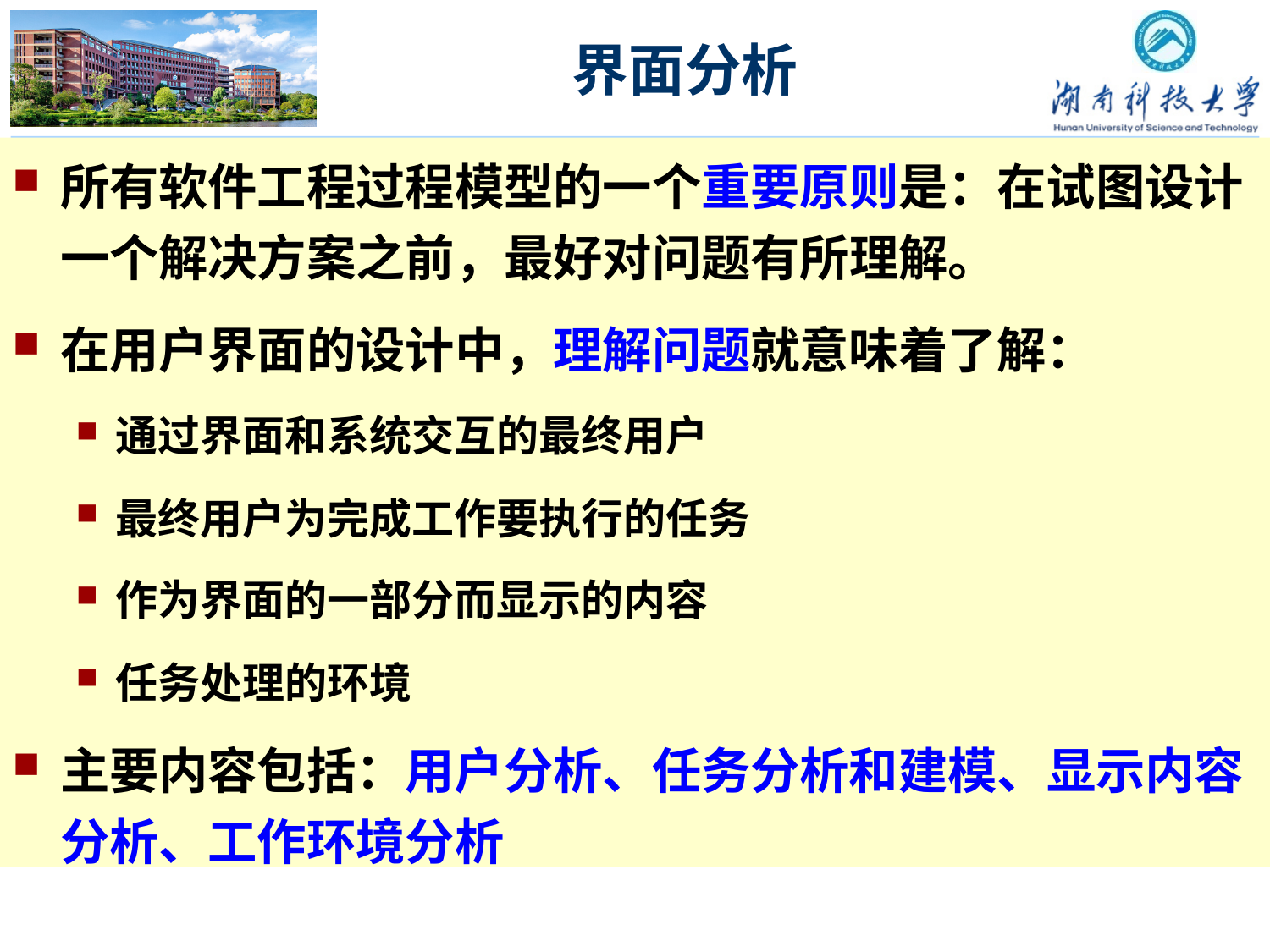

界面分析
所有软件工程过程模型的一个重要原则是：在试图设计一个解决方案之前，最好对问题有所理解。
在用户界面的设计中，理解问题就意味着了解：
通过界面和系统交互的最终用户
最终用户为完成工作要执行的任务
作为界面的一部分而显示的内容
任务处理的环境
主要内容包括：用户分析、任务分析和建模、显示内容分析、工作环境分析
12